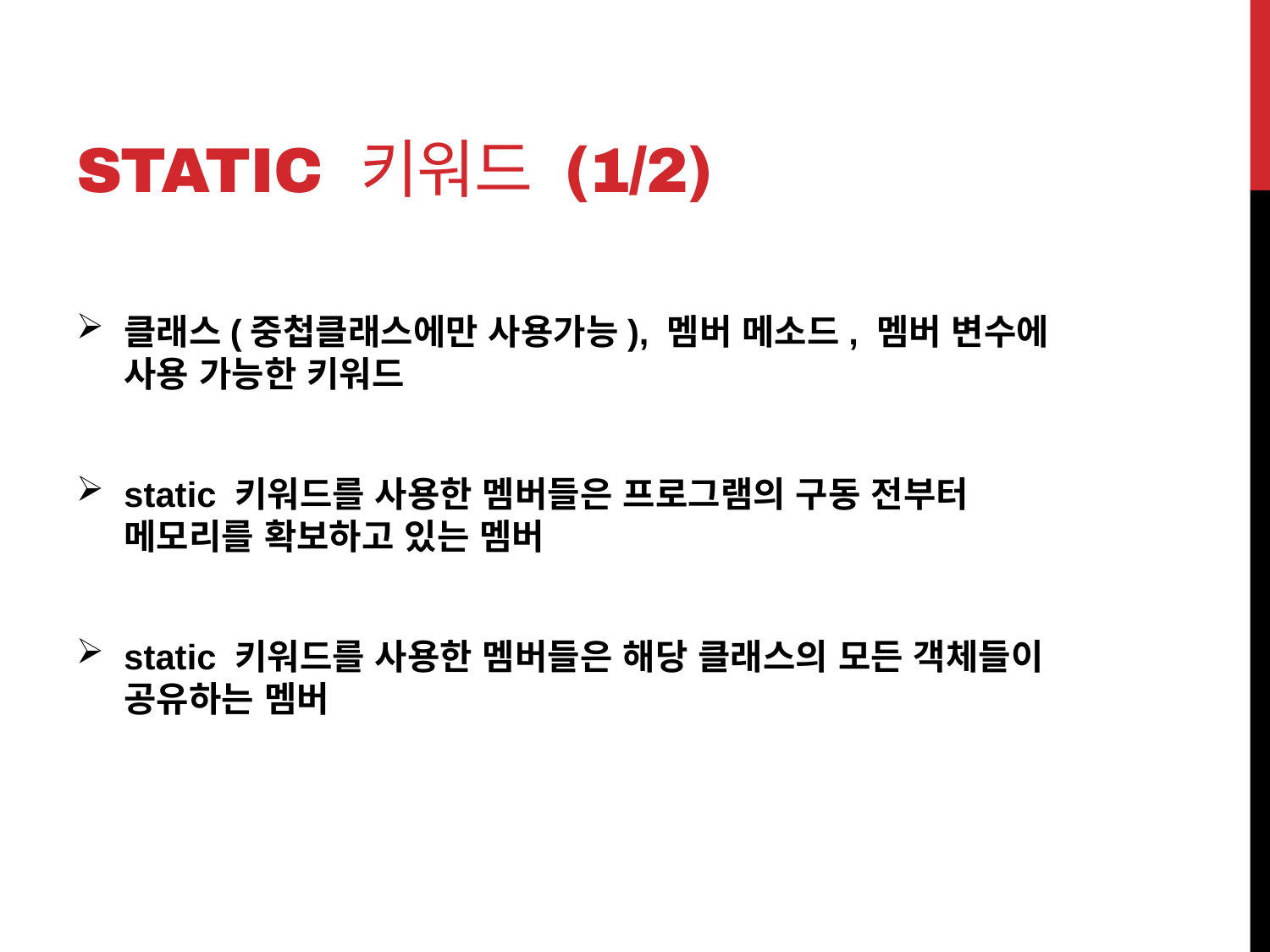

# Static 키워드 (1/2)

클래스(중첩클래스에만 사용가능), 멤버 메소드, 멤버 변수에
사용 가능한 키워드

static 키워드를 사용한 멤버들은 프로그램의 구동 전부터
메모리를 확보하고 있는 멤버

static 키워드를 사용한 멤버들은 해당 클래스의 모든 객체들이 공유하는 멤버